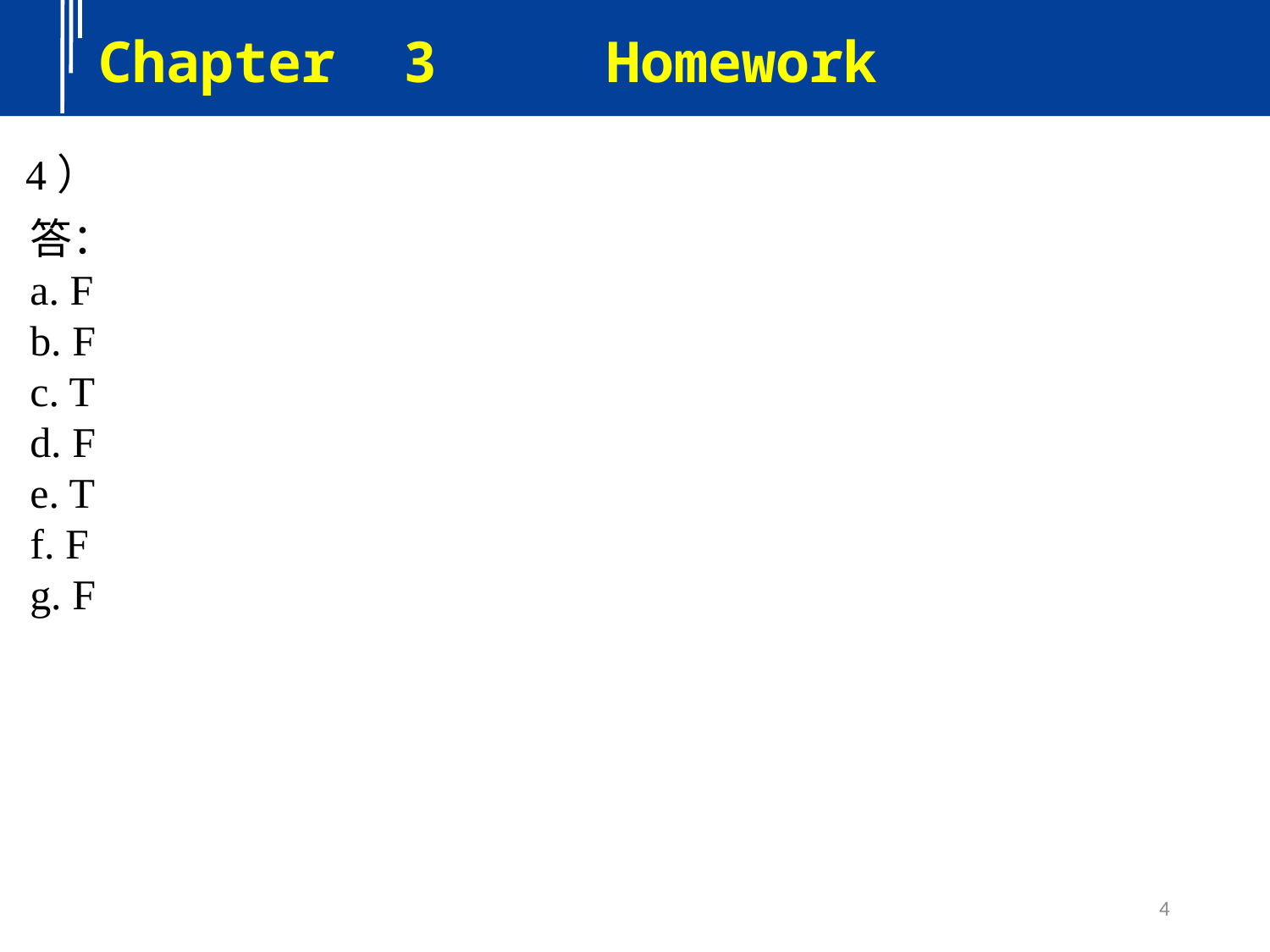

Chapter  3     Homework
4）
答：
a. F
b. F
c. T
d. F
e. T
f. F
g. F
4